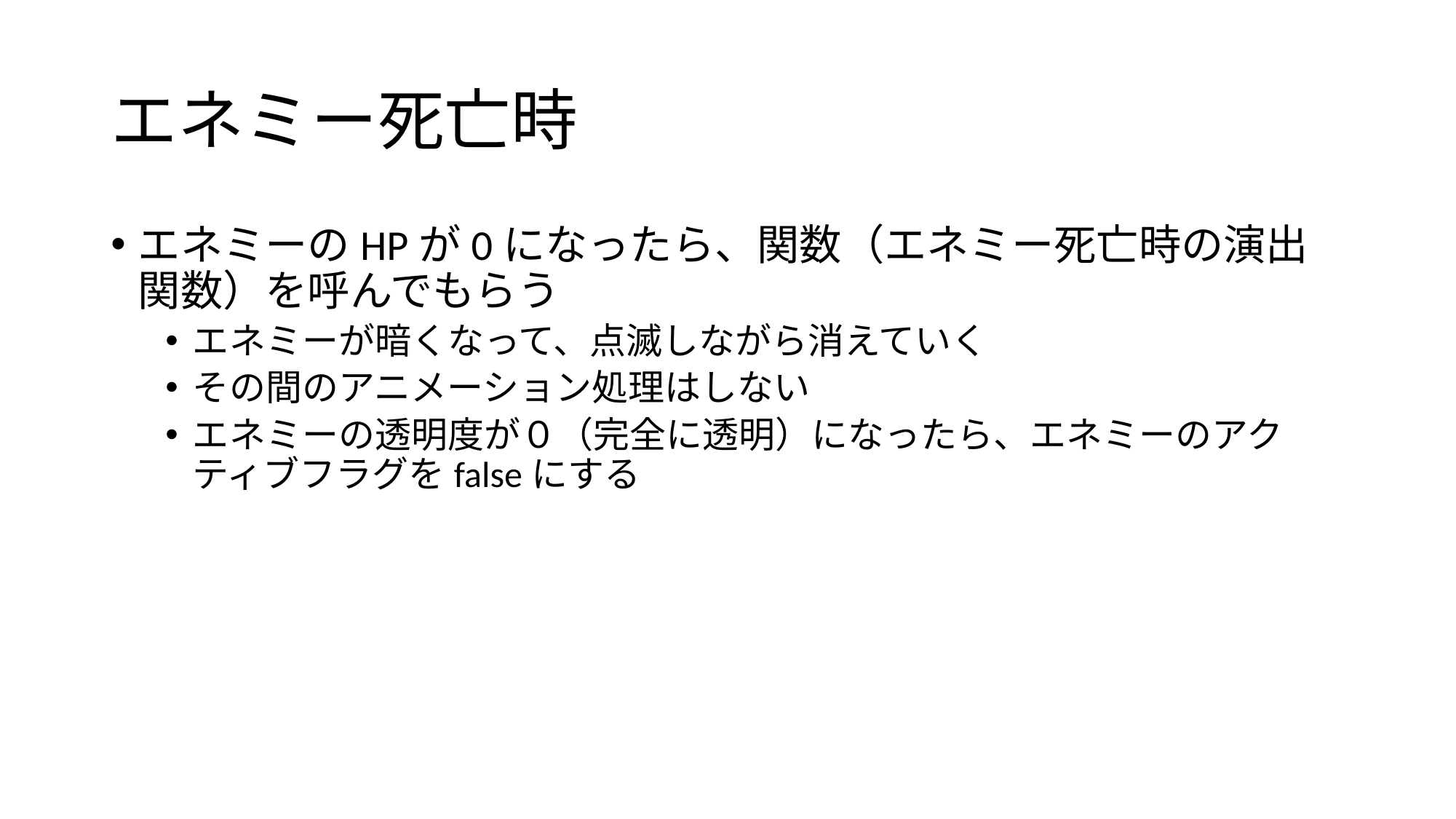

# エネミー死亡時
エネミーのHPが0になったら、関数（エネミー死亡時の演出関数）を呼んでもらう
エネミーが暗くなって、点滅しながら消えていく
その間のアニメーション処理はしない
エネミーの透明度が０（完全に透明）になったら、エネミーのアクティブフラグをfalseにする